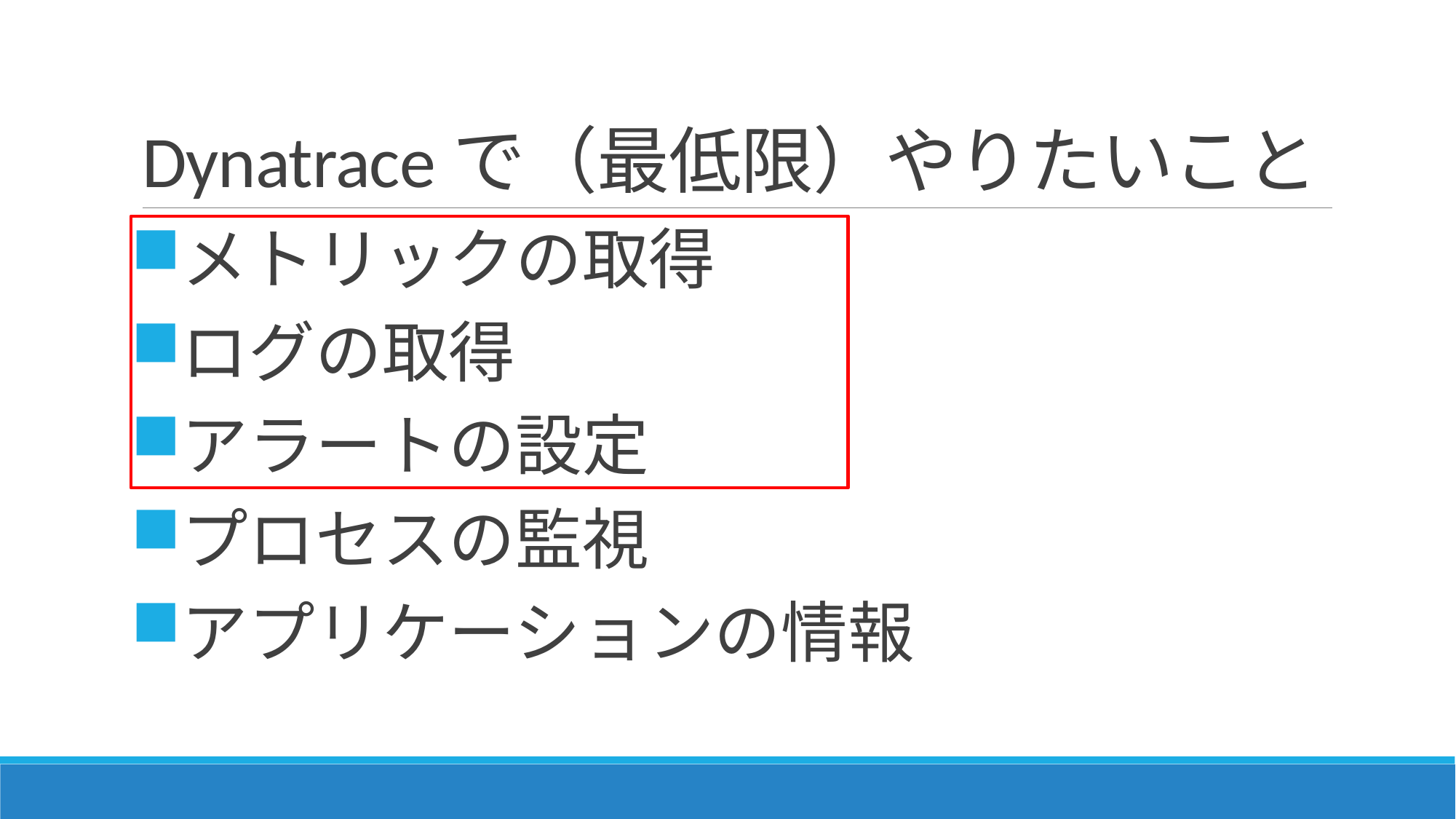

# Dynatraceで（最低限）やりたいこと

メトリックの取得
ログの取得
アラートの設定
プロセスの監視
アプリケーションの情報